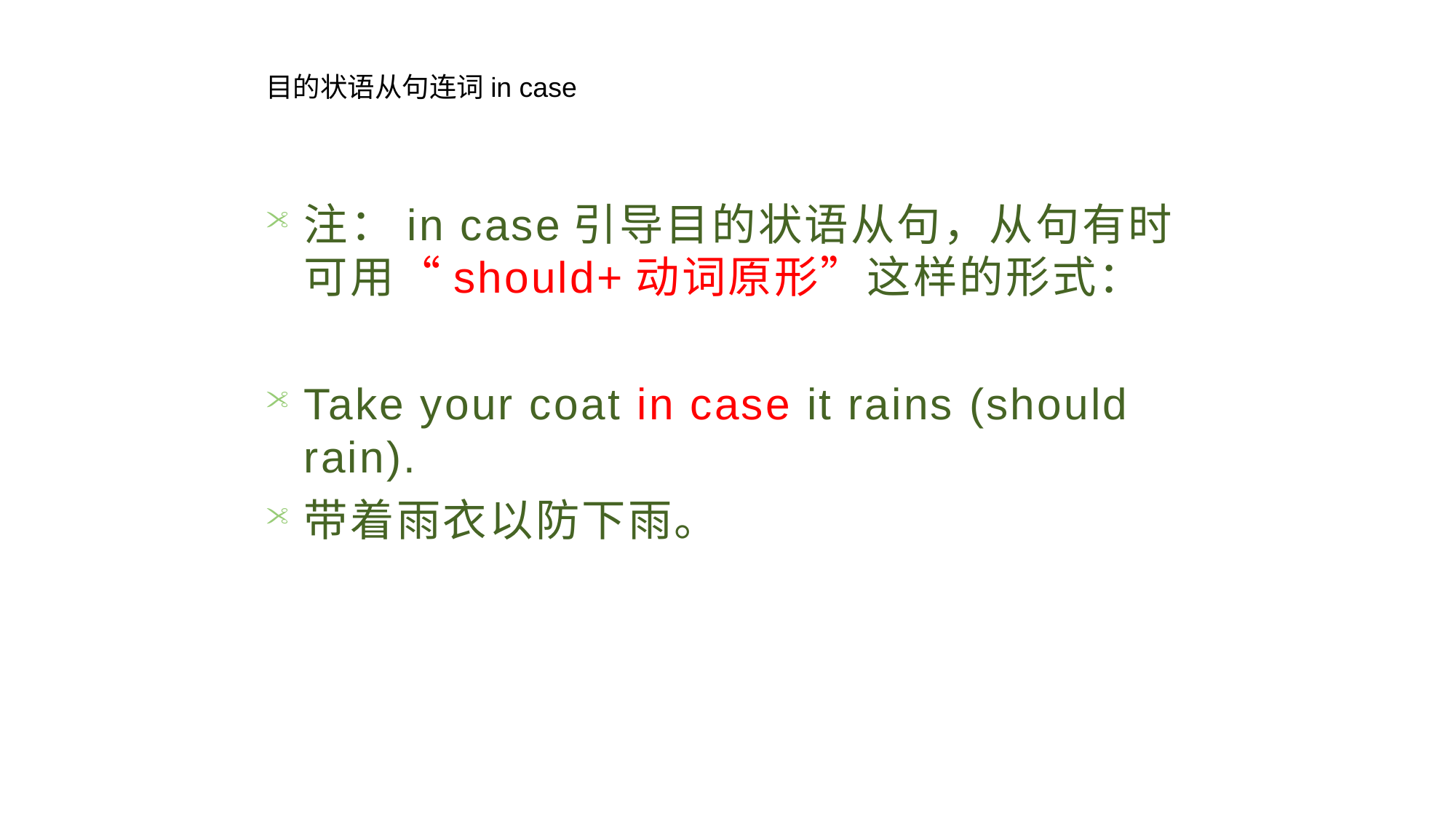

目的状语从句连词in case
注：in case引导目的状语从句，从句有时可用“should+动词原形”这样的形式：

Take your coat in case it rains (should rain).
带着雨衣以防下雨。